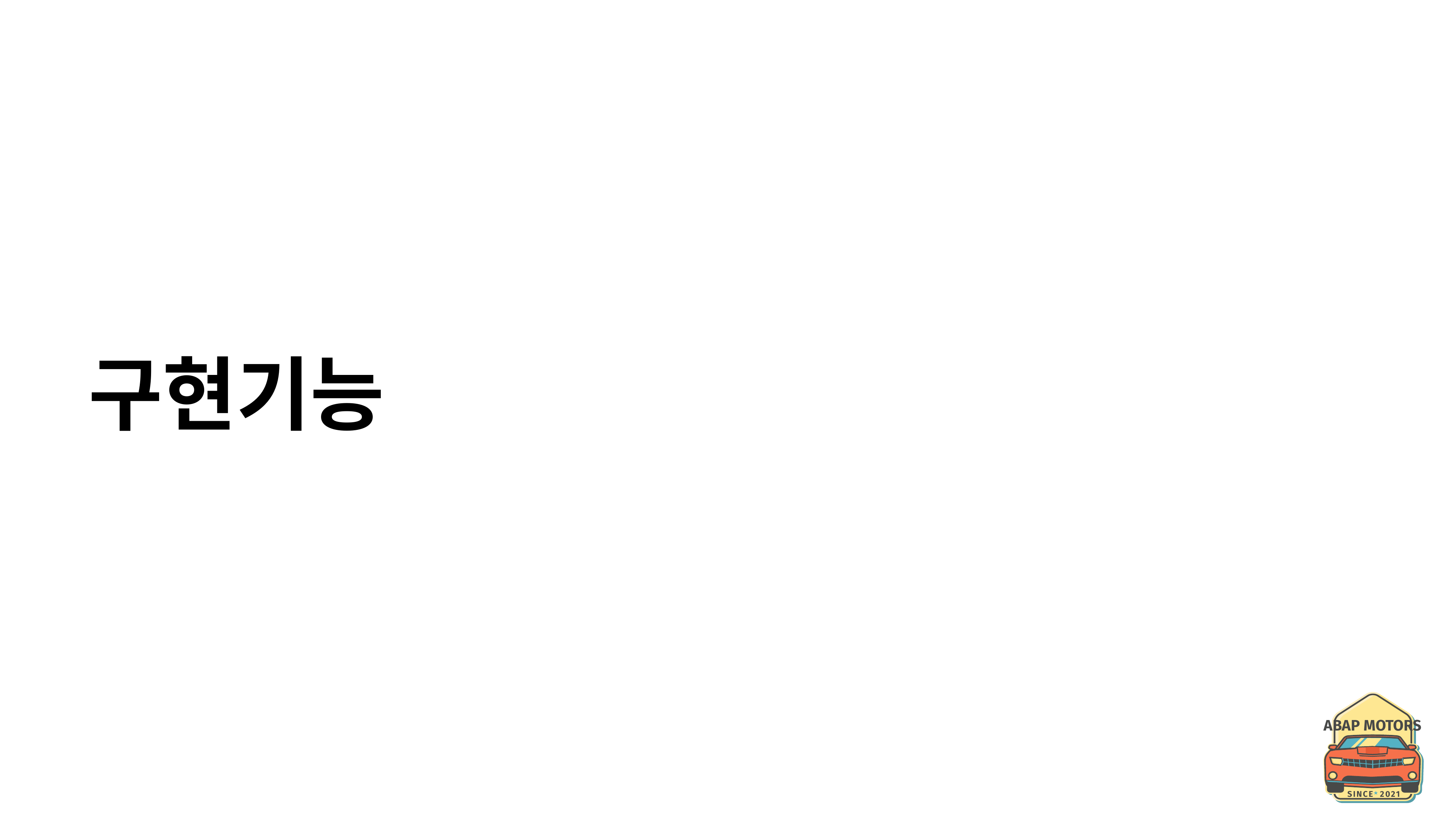

구현기능
• 요구사항 정의서

• 프로그램 개발 리스트

ABAP MOTORS

SINCE  2021